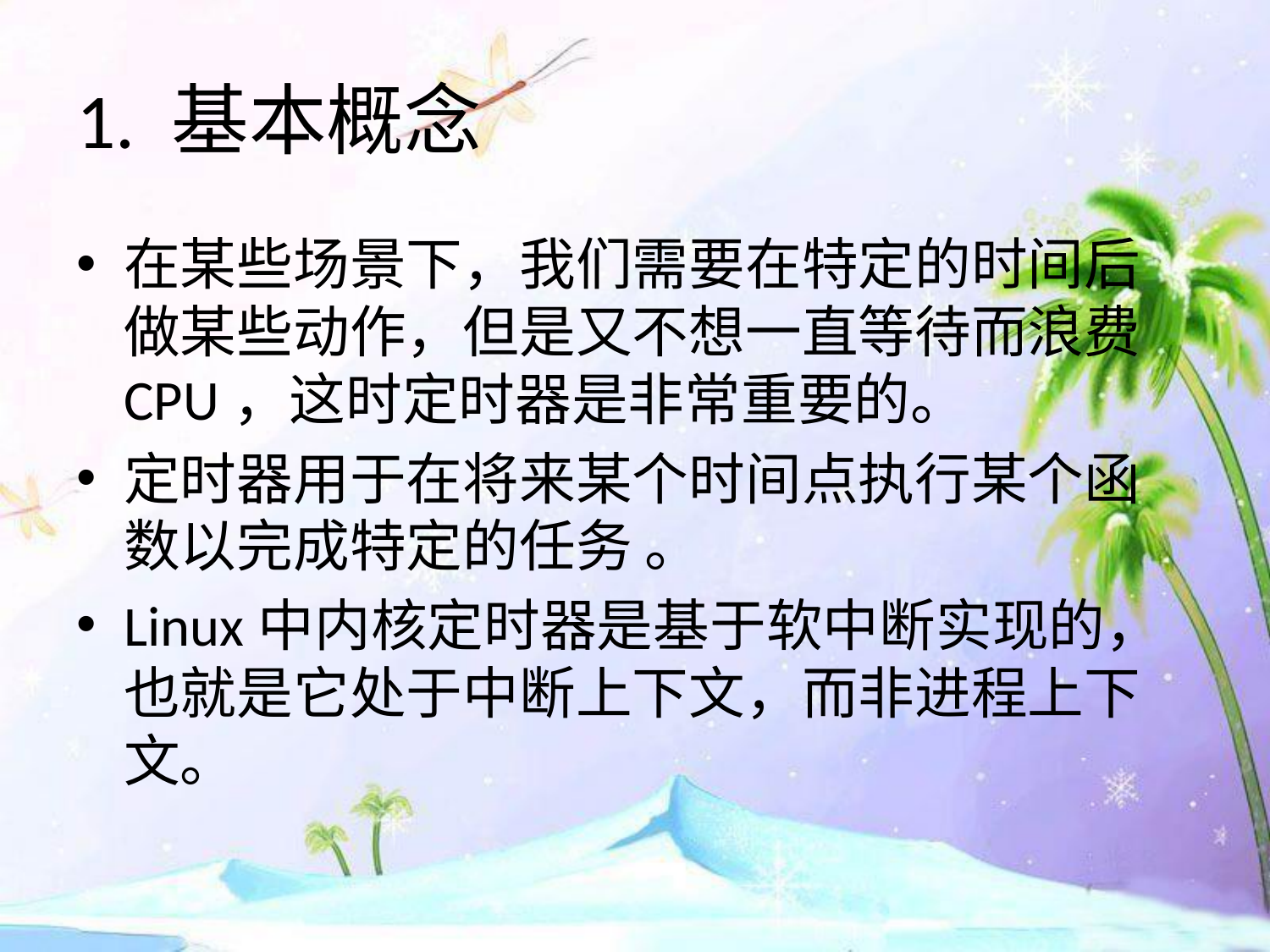

# 1. 基本概念
在某些场景下，我们需要在特定的时间后做某些动作，但是又不想一直等待而浪费CPU，这时定时器是非常重要的。
定时器用于在将来某个时间点执行某个函数以完成特定的任务 。
Linux中内核定时器是基于软中断实现的，也就是它处于中断上下文，而非进程上下文。